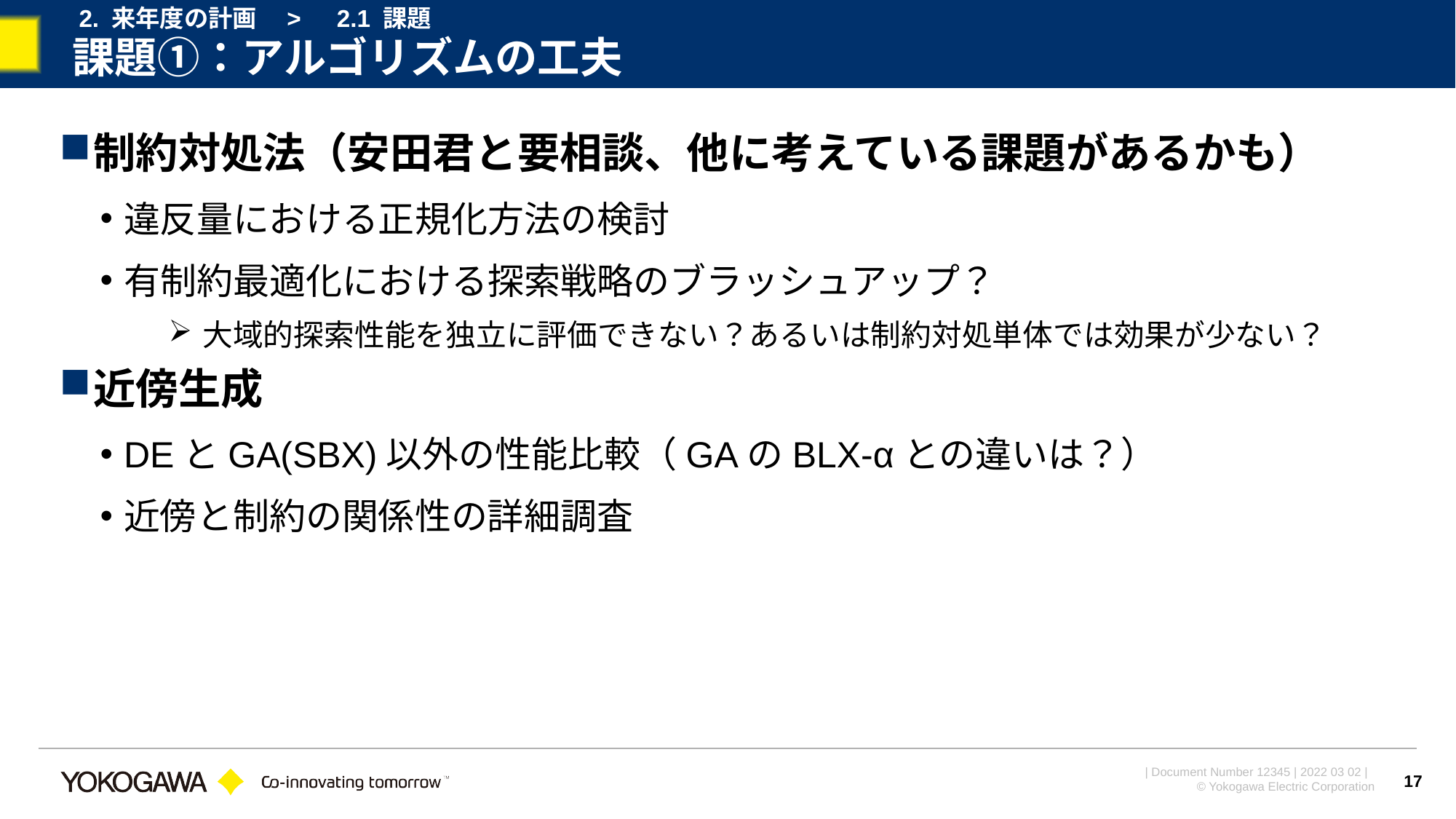

2. 来年度の計画　>　2.1 課題
# 課題①：アルゴリズムの工夫
制約対処法（安田君と要相談、他に考えている課題があるかも）
違反量における正規化方法の検討
有制約最適化における探索戦略のブラッシュアップ？
大域的探索性能を独立に評価できない？あるいは制約対処単体では効果が少ない？
近傍生成
DEとGA(SBX)以外の性能比較（GAのBLX-αとの違いは？）
近傍と制約の関係性の詳細調査
17